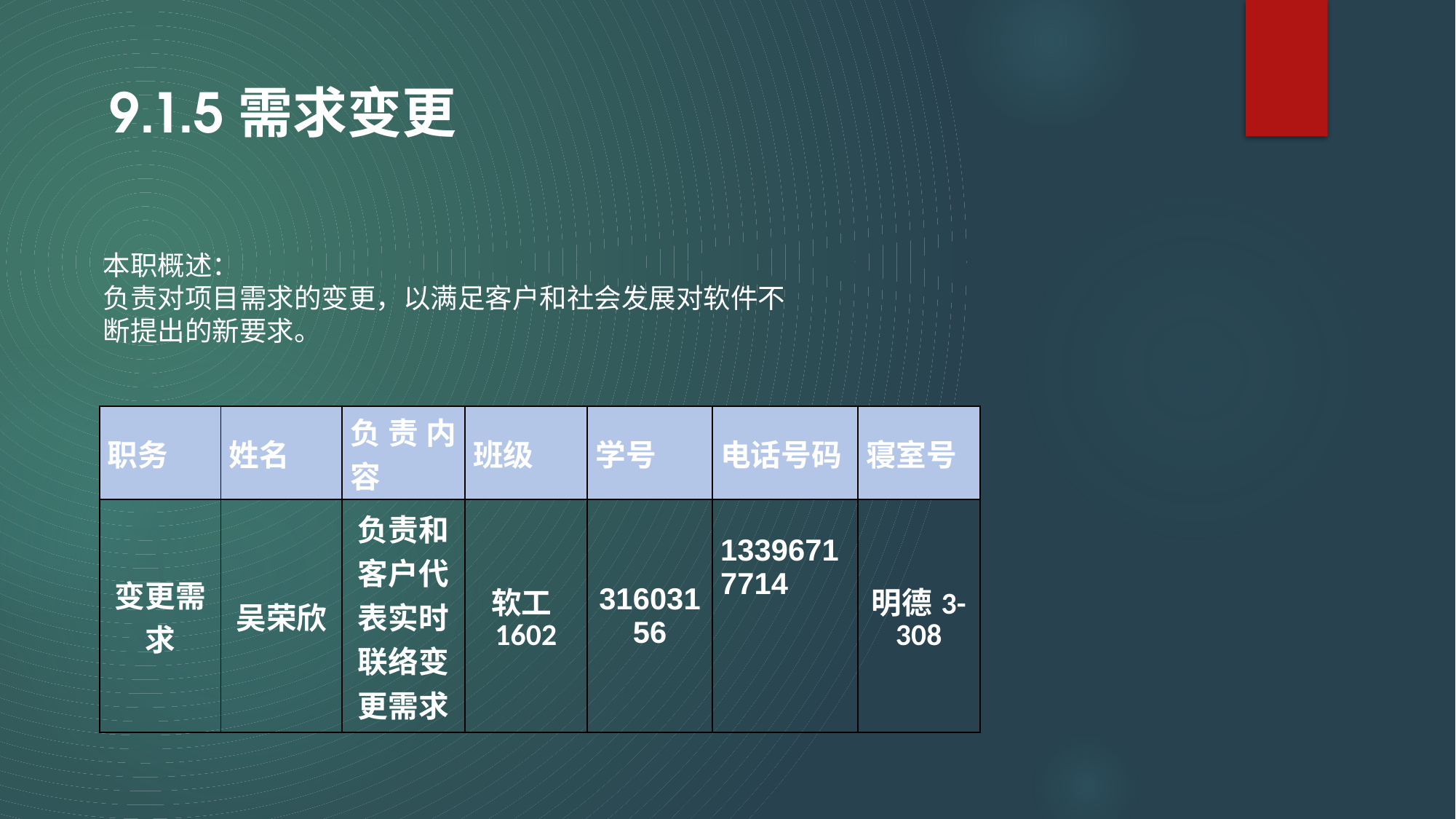

9.1.5需求变更
本职概述：
负责对项目需求的变更，以满足客户和社会发展对软件不断提出的新要求。
| 职务 | 姓名 | 负责内容 | 班级 | 学号 | 电话号码 | 寝室号 |
| --- | --- | --- | --- | --- | --- | --- |
| 变更需求 | 吴荣欣 | 负责和客户代表实时联络变更需求 | 软工1602 | 31603156 | 13396717714 | 明德3-308 |